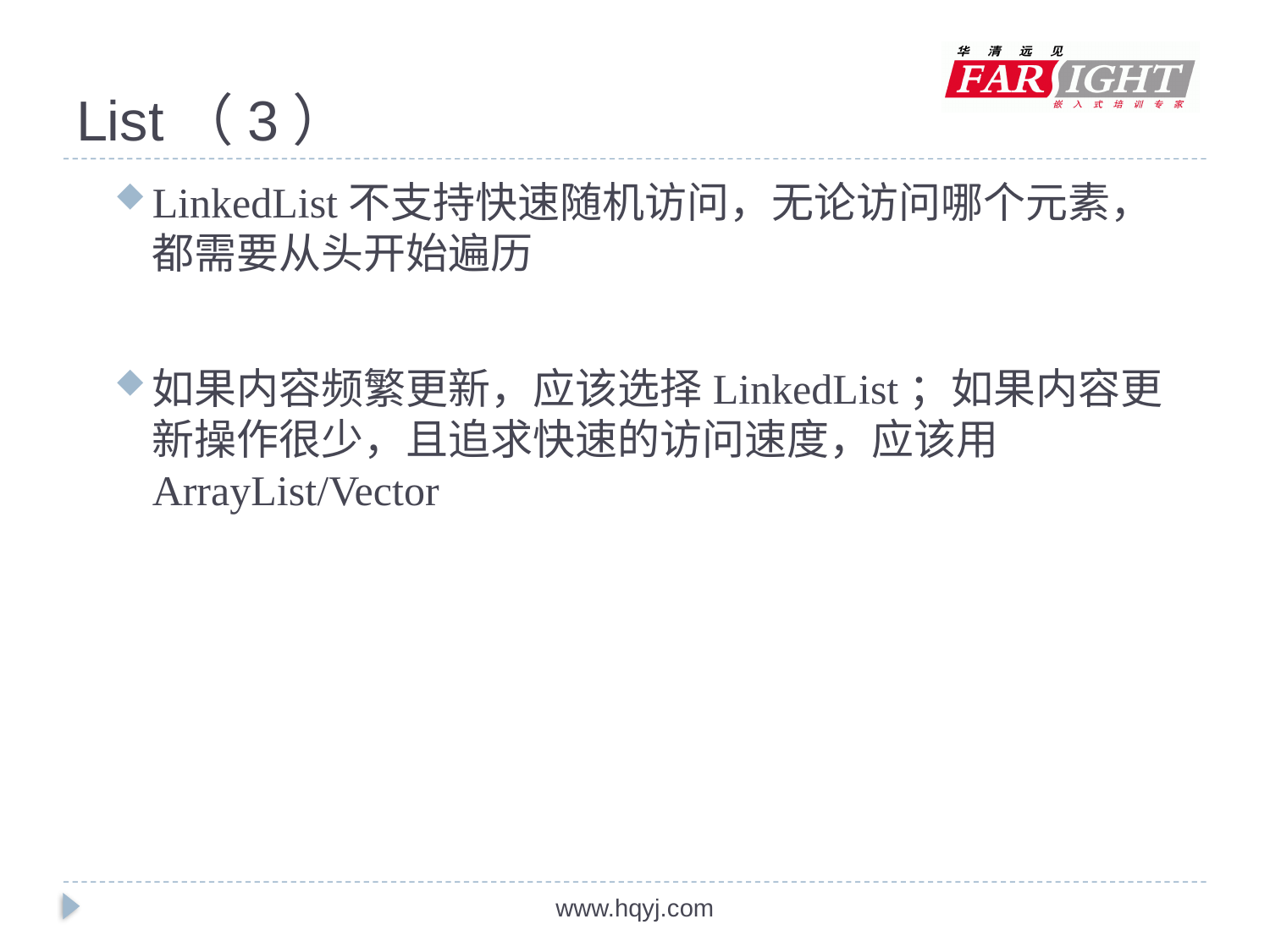

# List（3）
LinkedList不支持快速随机访问，无论访问哪个元素，都需要从头开始遍历

如果内容频繁更新，应该选择LinkedList；如果内容更新操作很少，且追求快速的访问速度，应该用ArrayList/Vector
18
www.hqyj.com